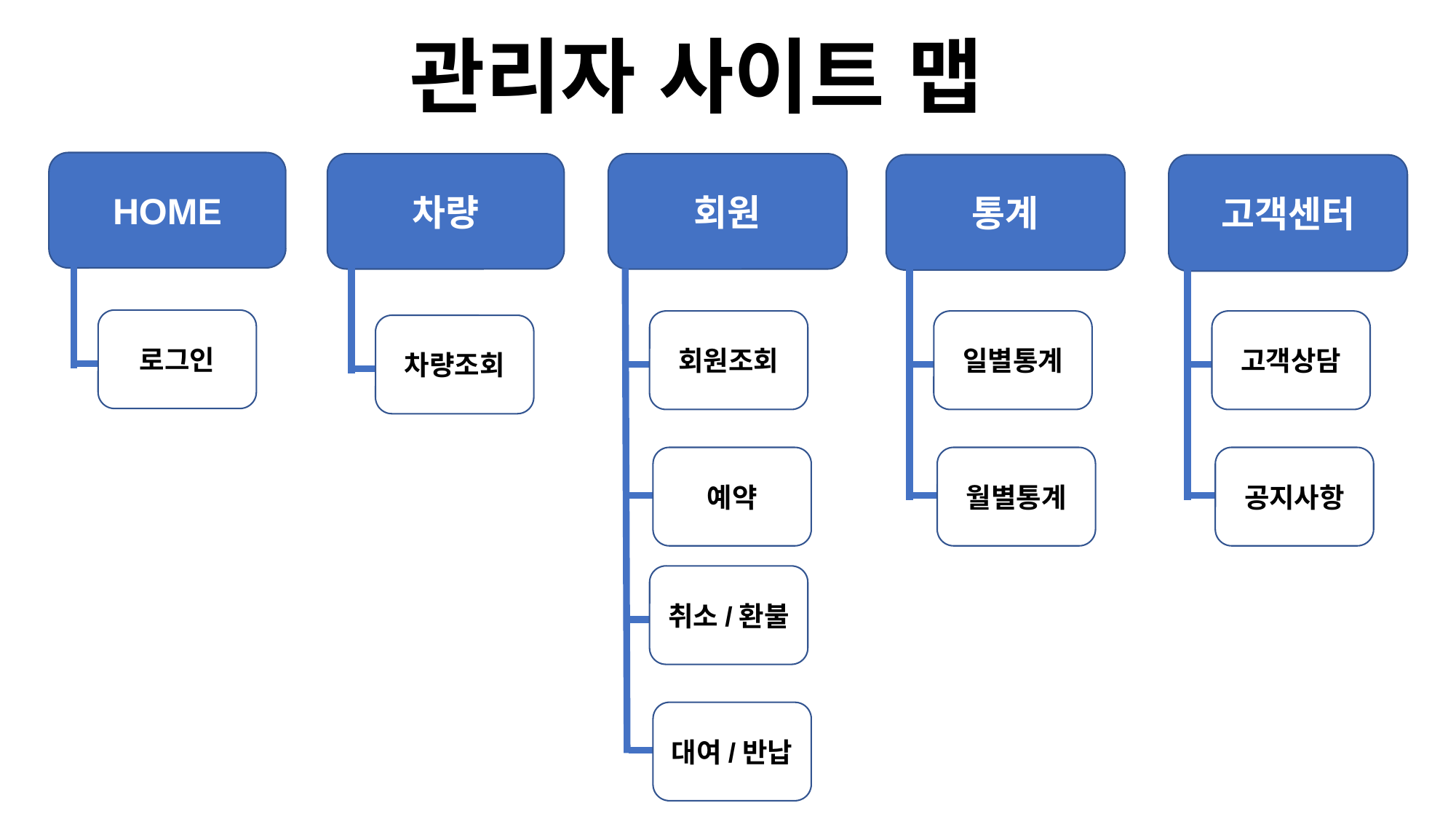

관리자 사이트 맵
HOME
차량
회원
통계
고객센터
로그인
회원조회
일별통계
고객상담
차량조회
예약
월별통계
공지사항
취소/환불
대여/반납